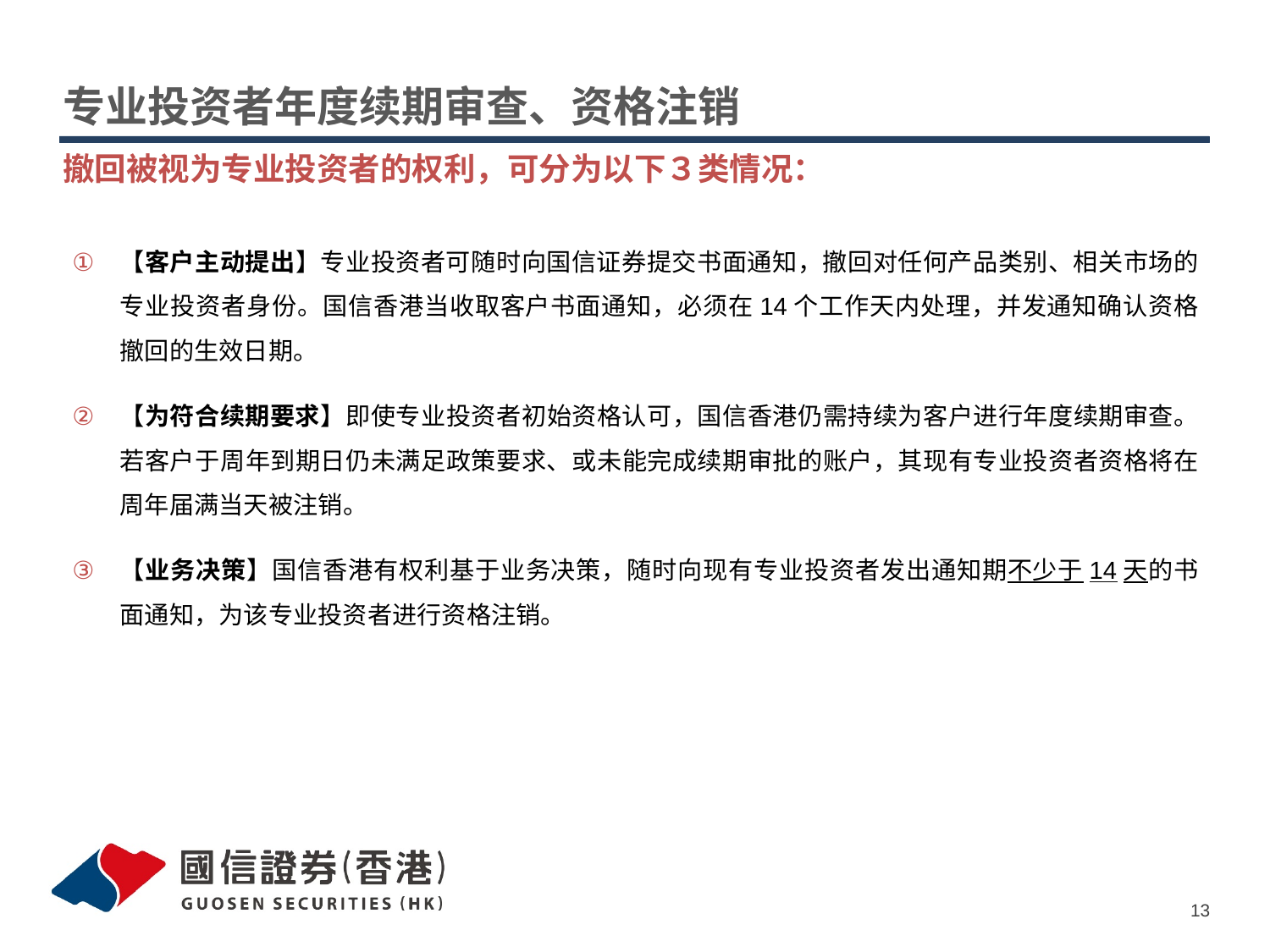

# 专业投资者年度续期审查、资格注销
撤回被视为专业投资者的权利，可分为以下３类情况：
【客户主动提出】专业投资者可随时向国信证券提交书面通知，撤回对任何产品类别、相关市场的专业投资者身份。国信香港当收取客户书面通知，必须在14个工作天内处理，并发通知确认资格撤回的生效日期。
【为符合续期要求】即使专业投资者初始资格认可，国信香港仍需持续为客户进行年度续期审查。若客户于周年到期日仍未满足政策要求、或未能完成续期审批的账户，其现有专业投资者资格将在周年届满当天被注销。
【业务决策】国信香港有权利基于业务决策，随时向现有专业投资者发出通知期不少于14天的书面通知，为该专业投资者进行资格注销。